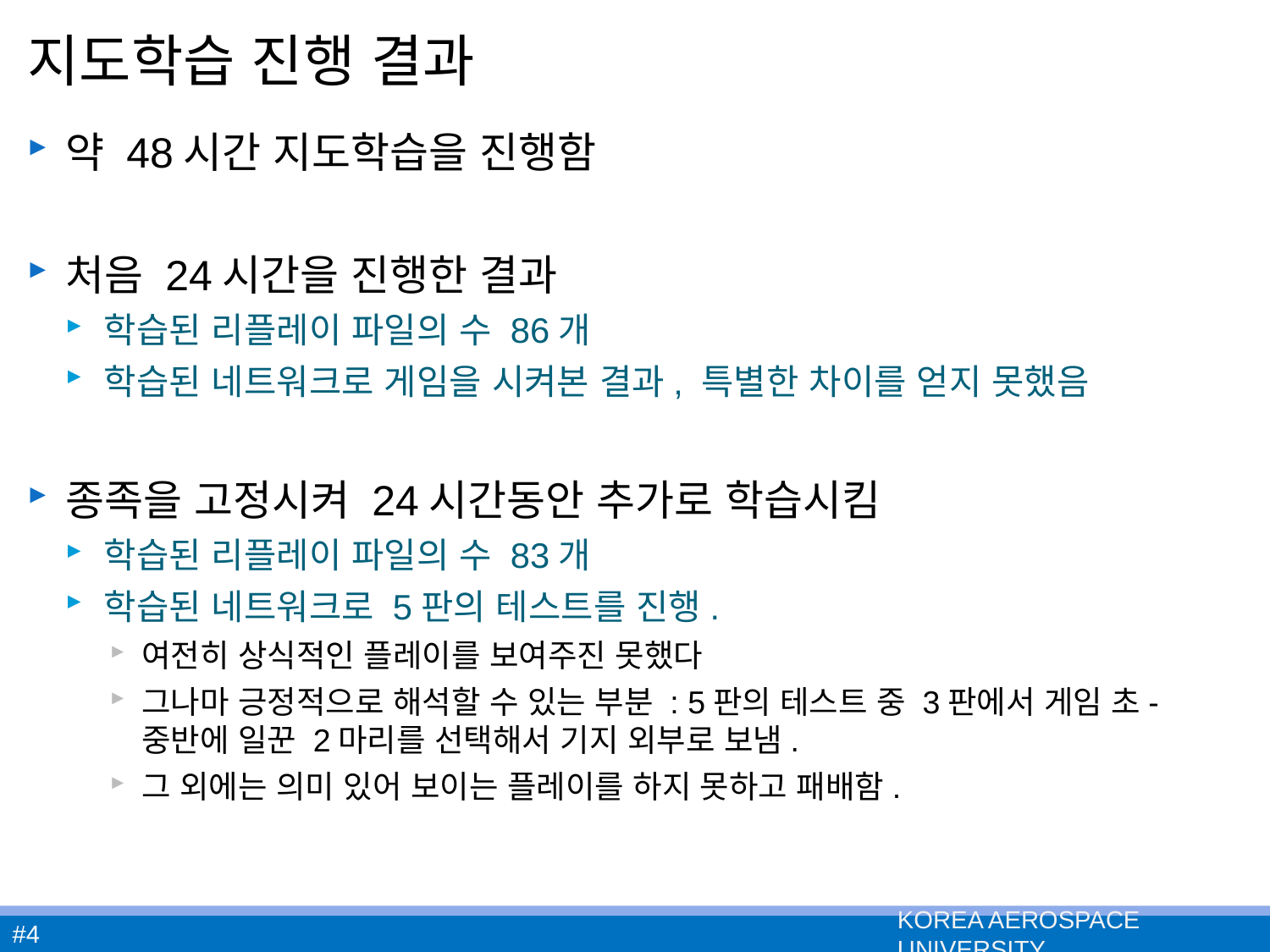

# 지도학습 진행 결과
약 48시간 지도학습을 진행함

처음 24시간을 진행한 결과
학습된 리플레이 파일의 수 86개
학습된 네트워크로 게임을 시켜본 결과, 특별한 차이를 얻지 못했음

종족을 고정시켜 24시간동안 추가로 학습시킴
학습된 리플레이 파일의 수 83개
학습된 네트워크로 5판의 테스트를 진행.
여전히 상식적인 플레이를 보여주진 못했다
그나마 긍정적으로 해석할 수 있는 부분 : 5판의 테스트 중 3판에서 게임 초-중반에 일꾼 2마리를 선택해서 기지 외부로 보냄.
그 외에는 의미 있어 보이는 플레이를 하지 못하고 패배함.

#4